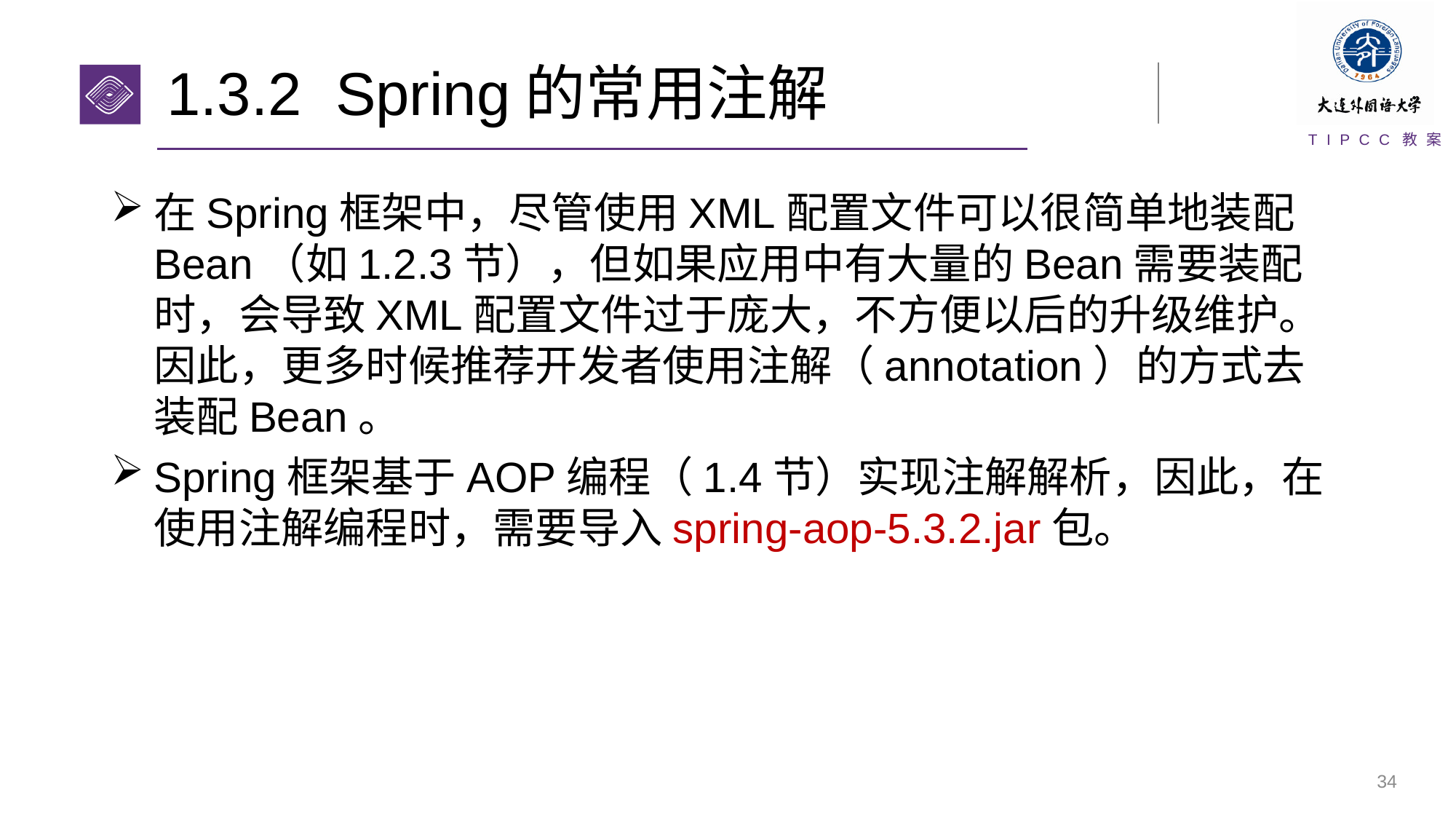

# 1.3.2  Spring的常用注解
在Spring框架中，尽管使用XML配置文件可以很简单地装配Bean（如1.2.3节），但如果应用中有大量的Bean需要装配时，会导致XML配置文件过于庞大，不方便以后的升级维护。因此，更多时候推荐开发者使用注解（annotation）的方式去装配Bean。
Spring框架基于AOP编程（1.4节）实现注解解析，因此，在使用注解编程时，需要导入spring-aop-5.3.2.jar包。

34